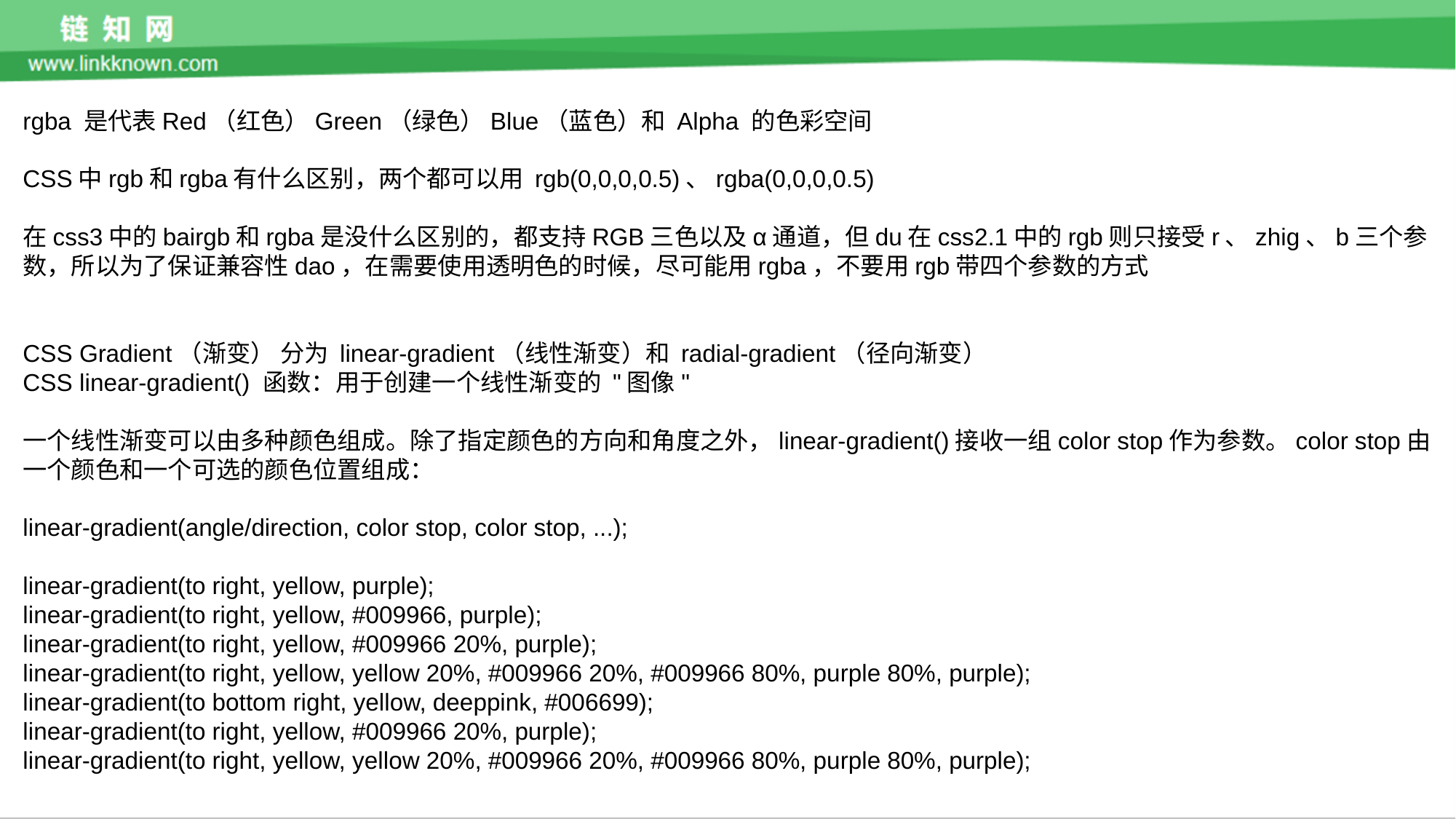

rgba 是代表Red（红色）Green（绿色）Blue（蓝色）和 Alpha 的色彩空间

CSS中rgb和rgba有什么区别，两个都可以用 rgb(0,0,0,0.5)、rgba(0,0,0,0.5)

在css3中的bairgb和rgba是没什么区别的，都支持RGB三色以及α通道，但du在css2.1中的rgb则只接受r、zhig、b三个参数，所以为了保证兼容性dao，在需要使用透明色的时候，尽可能用rgba，不要用rgb带四个参数的方式

CSS Gradient（渐变） 分为 linear-gradient（线性渐变）和 radial-gradient（径向渐变）
CSS linear-gradient() 函数：用于创建一个线性渐变的 "图像"

一个线性渐变可以由多种颜色组成。除了指定颜色的方向和角度之外，linear-gradient()接收一组color stop作为参数。color stop由一个颜色和一个可选的颜色位置组成：

linear-gradient(angle/direction, color stop, color stop, ...);

linear-gradient(to right, yellow, purple);
linear-gradient(to right, yellow, #009966, purple);
linear-gradient(to right, yellow, #009966 20%, purple);
linear-gradient(to right, yellow, yellow 20%, #009966 20%, #009966 80%, purple 80%, purple);
linear-gradient(to bottom right, yellow, deeppink, #006699);
linear-gradient(to right, yellow, #009966 20%, purple);
linear-gradient(to right, yellow, yellow 20%, #009966 20%, #009966 80%, purple 80%, purple);